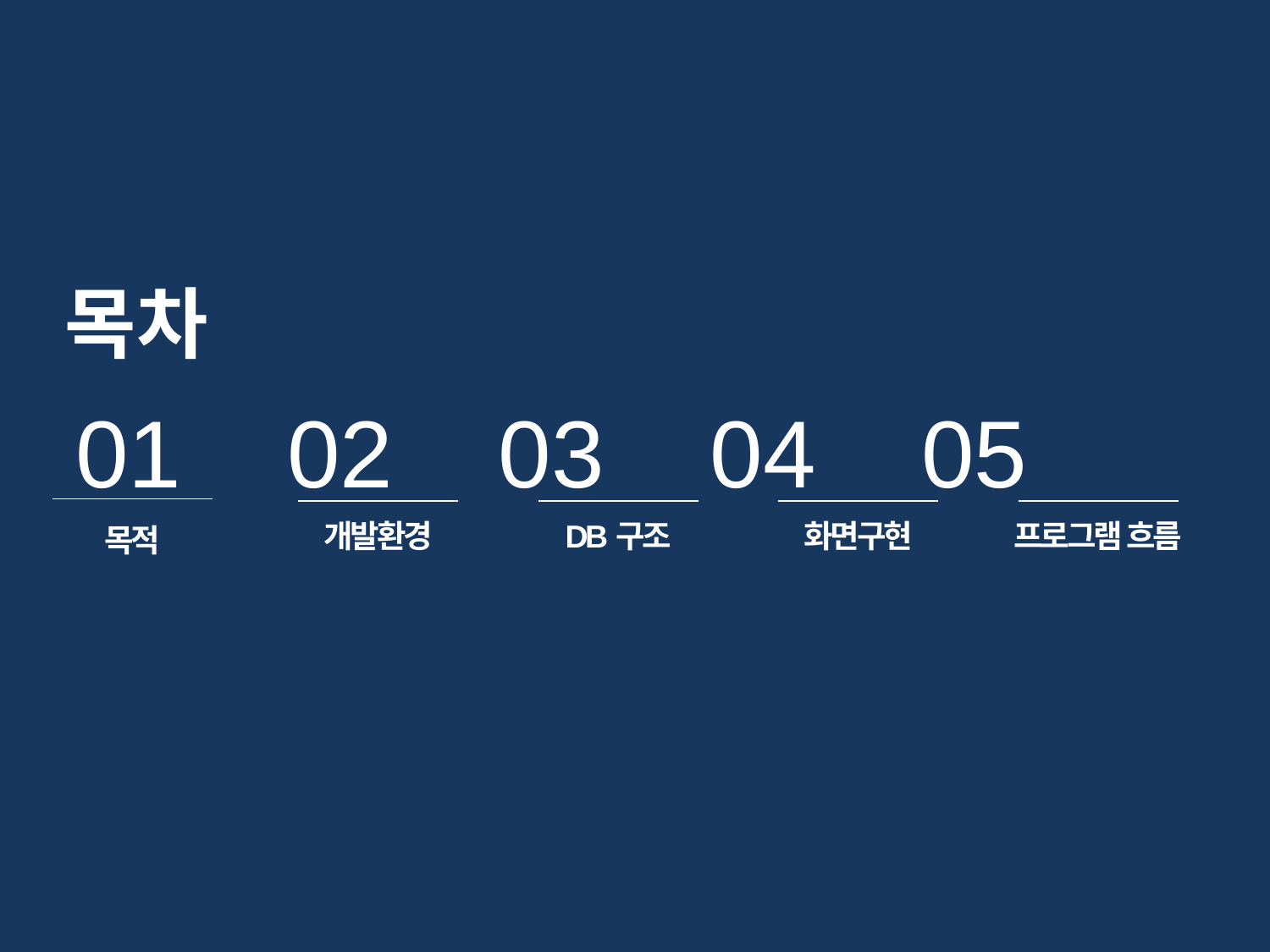

목차
01    02    03    04    05
화면구현
 프로그램 흐름
개발환경
DB구조
목적